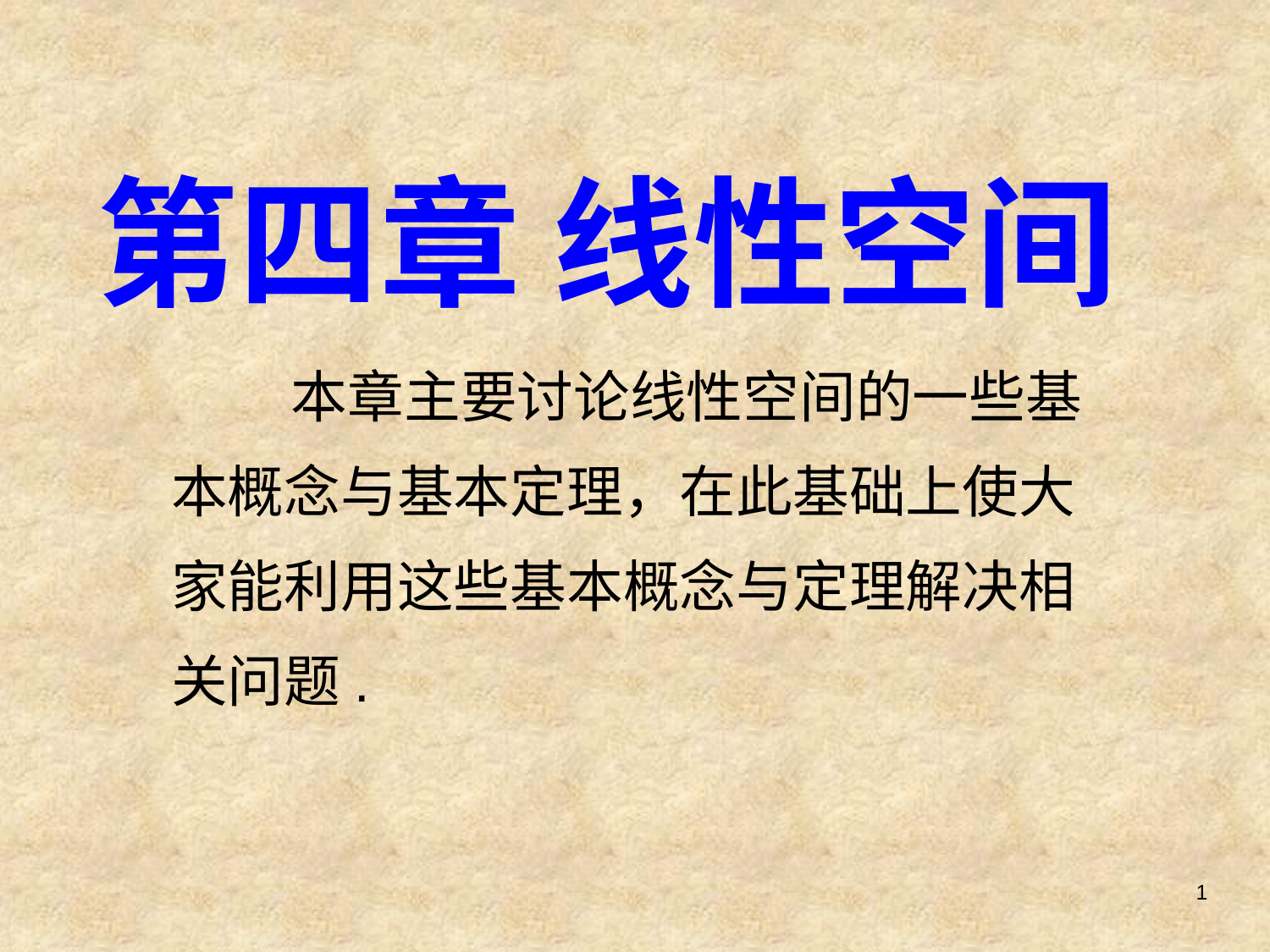

# 第四章 线性空间
本章主要讨论线性空间的一些基本概念与基本定理，在此基础上使大家能利用这些基本概念与定理解决相关问题.